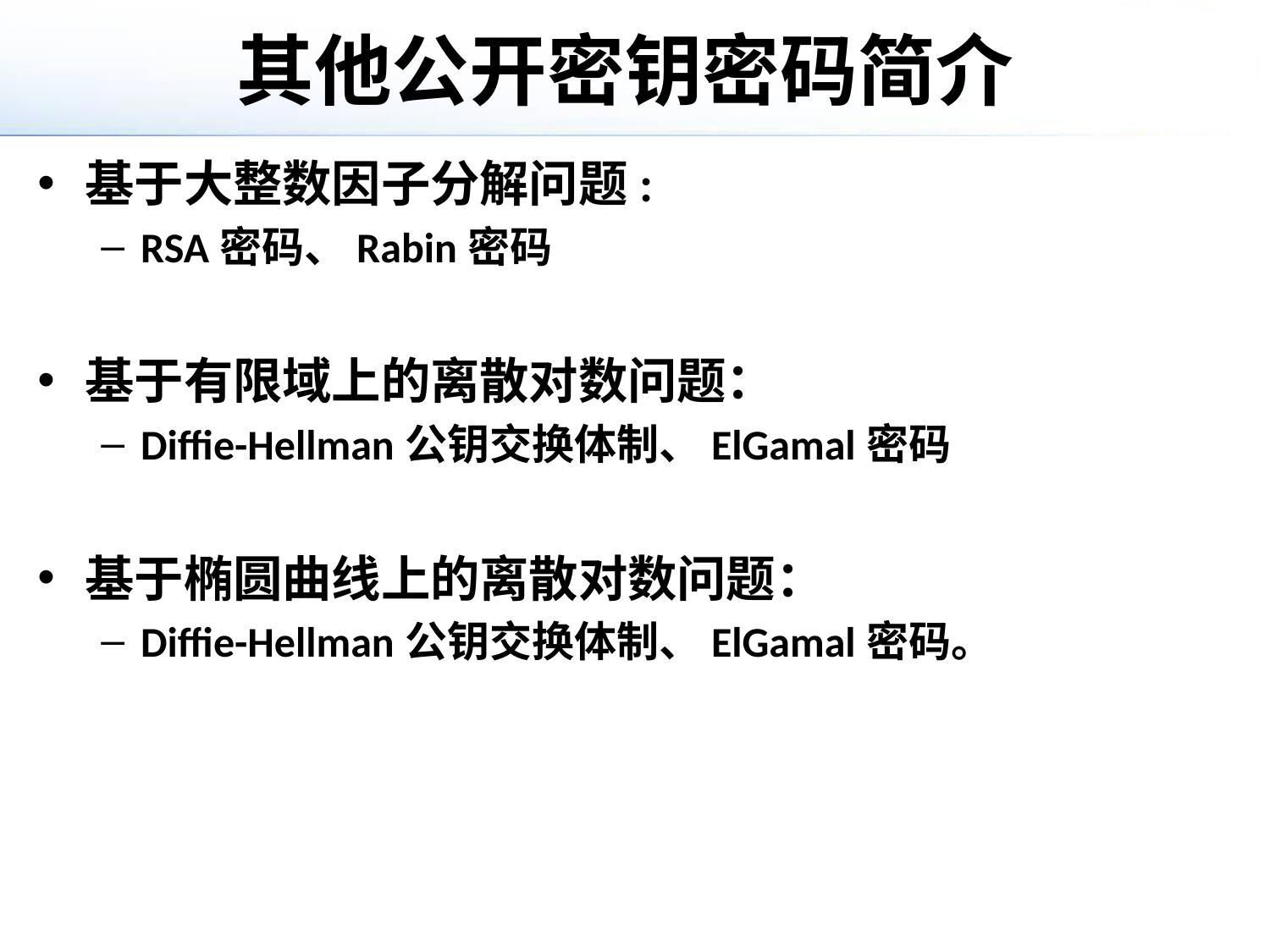

# 其他公开密钥密码简介
基于大整数因子分解问题:
RSA密码、Rabin密码

基于有限域上的离散对数问题：
Diffie-Hellman公钥交换体制、ElGamal密码

基于椭圆曲线上的离散对数问题：
Diffie-Hellman公钥交换体制、ElGamal密码。